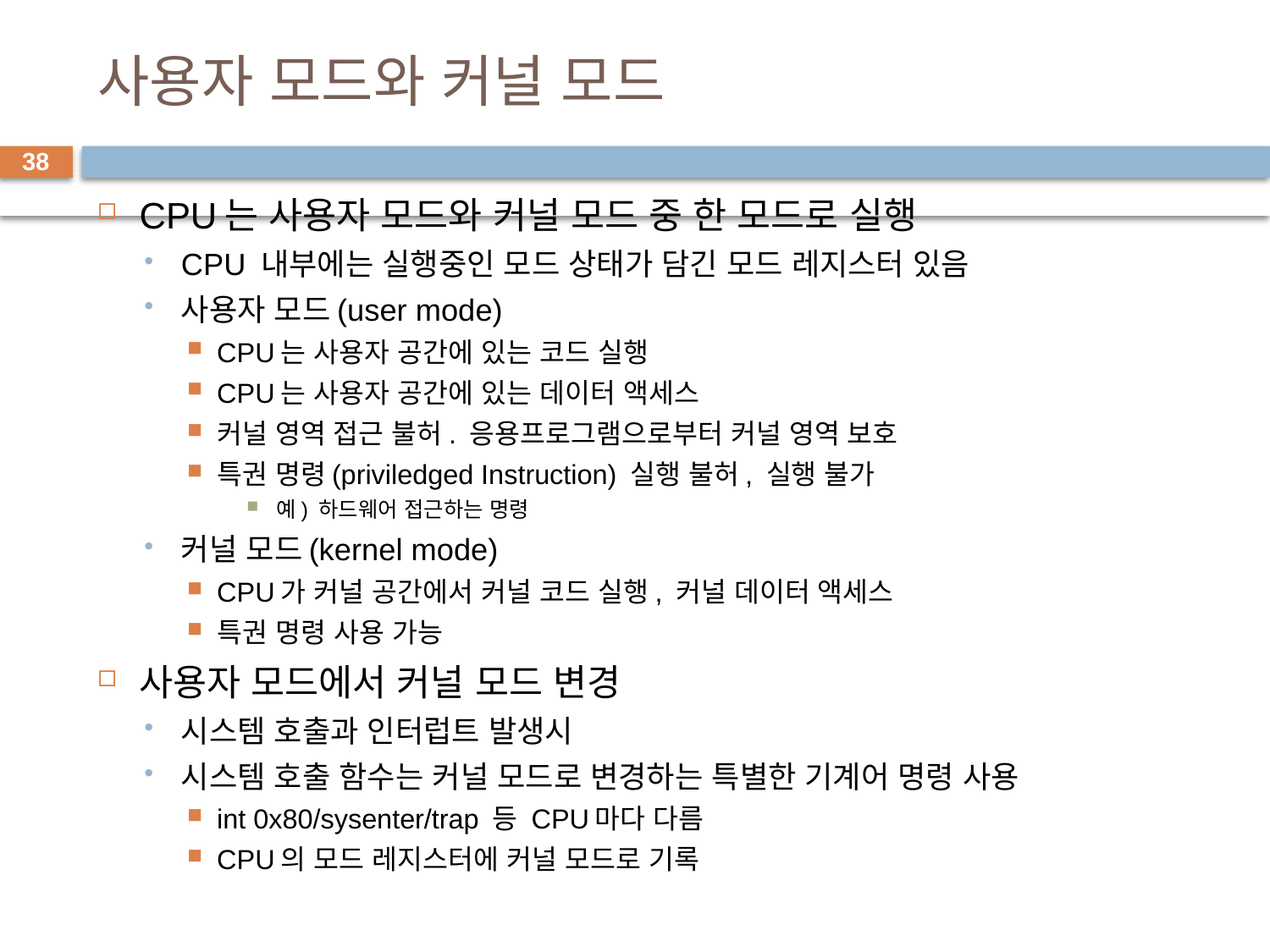

# 사용자 모드와 커널 모드
38
CPU는 사용자 모드와 커널 모드 중 한 모드로 실행
CPU 내부에는 실행중인 모드 상태가 담긴 모드 레지스터 있음
사용자 모드(user mode)
CPU는 사용자 공간에 있는 코드 실행
CPU는 사용자 공간에 있는 데이터 액세스
커널 영역 접근 불허. 응용프로그램으로부터 커널 영역 보호
특권 명령(priviledged Instruction) 실행 불허, 실행 불가
예) 하드웨어 접근하는 명령
커널 모드(kernel mode)
CPU가 커널 공간에서 커널 코드 실행, 커널 데이터 액세스
특권 명령 사용 가능
사용자 모드에서 커널 모드 변경
시스템 호출과 인터럽트 발생시
시스템 호출 함수는 커널 모드로 변경하는 특별한 기계어 명령 사용
int 0x80/sysenter/trap 등 CPU마다 다름
CPU의 모드 레지스터에 커널 모드로 기록